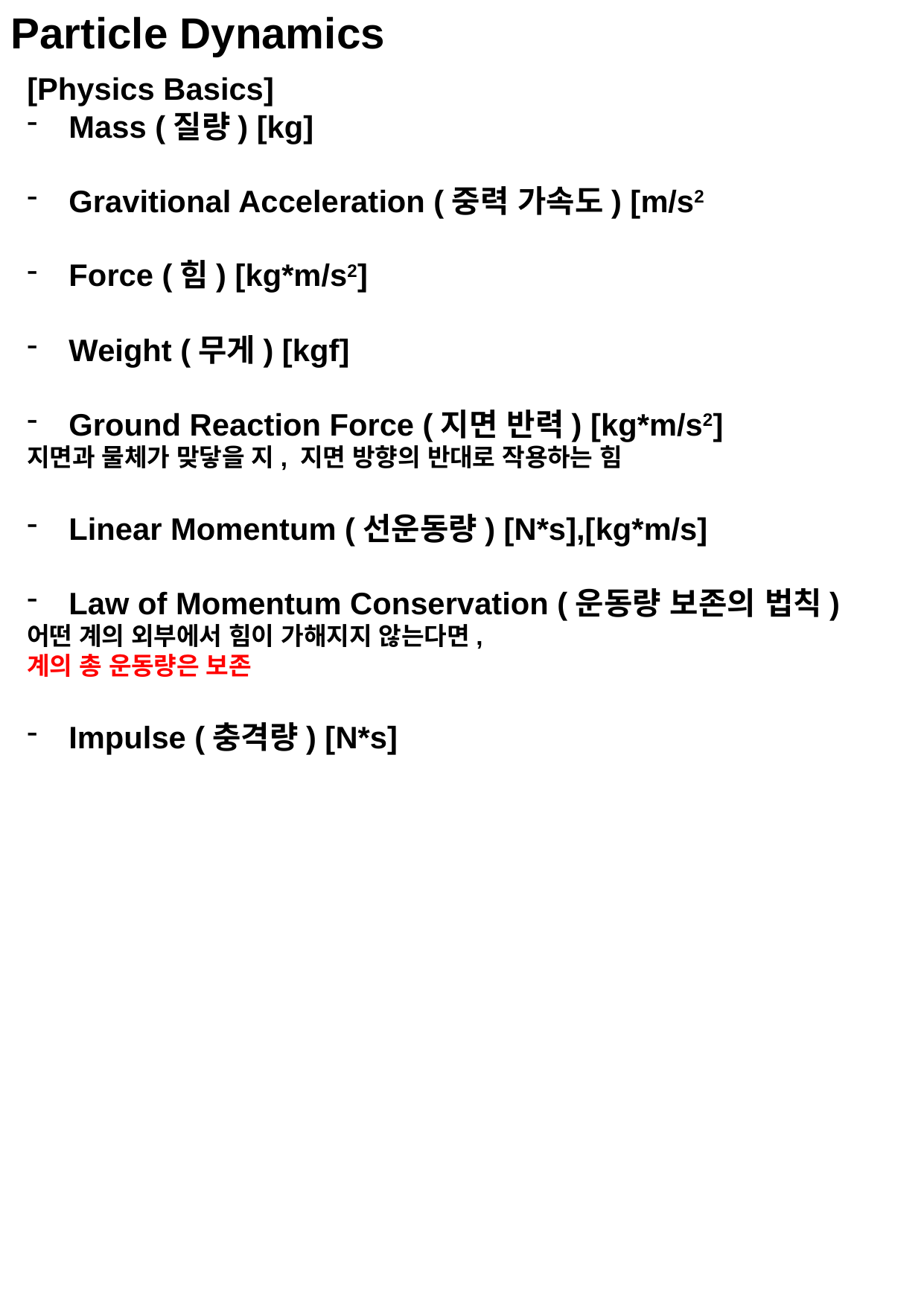

Particle Dynamics
[Physics Basics]
Mass (질량) [kg]

Gravitional Acceleration (중력 가속도) [m/s2

Force (힘) [kg*m/s2]

Weight (무게) [kgf]

Ground Reaction Force (지면 반력) [kg*m/s2]
지면과 물체가 맞닿을 지, 지면 방향의 반대로 작용하는 힘

Linear Momentum (선운동량) [N*s],[kg*m/s]

Law of Momentum Conservation (운동량 보존의 법칙)
어떤 계의 외부에서 힘이 가해지지 않는다면,
계의 총 운동량은 보존

Impulse (충격량) [N*s]